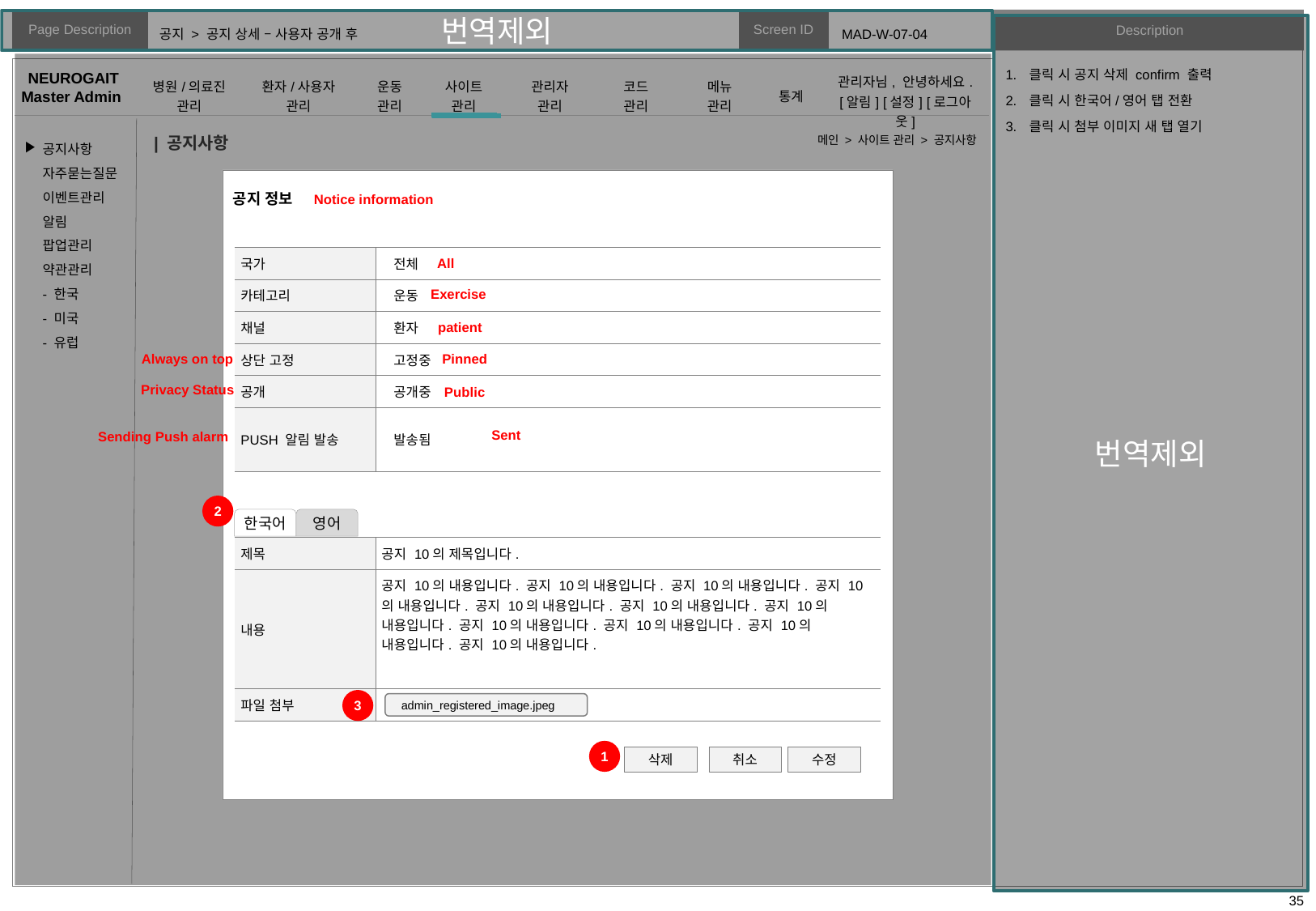

# 공지 > 공지 상세 – 사용자 공개 후
MAD-W-07-04

클릭 시 공지 삭제 confirm 출력
클릭 시 한국어/영어 탭 전환
클릭 시 첨부 이미지 새 탭 열기

| 공지사항
메인 > 사이트 관리 > 공지사항
▶

공지 정보
Notice information
| 국가 | 전체 |
| --- | --- |
| 카테고리 | 운동 |
| 채널 | 환자 |
| 상단 고정 | 고정중 |
| 공개 | 공개중 |
| PUSH 알림 발송 | 발송됨 |
All
Exercise
patient
Always on top
Pinned
Privacy Status
Public
Sent
Sending Push alarm

2
한국어
영어
| 제목 | 공지 10의 제목입니다. |
| --- | --- |
| 내용 | 공지 10의 내용입니다. 공지 10의 내용입니다. 공지 10의 내용입니다. 공지 10의 내용입니다. 공지 10의 내용입니다. 공지 10의 내용입니다. 공지 10의 내용입니다. 공지 10의 내용입니다. 공지 10의 내용입니다. 공지 10의 내용입니다. 공지 10의 내용입니다. |
| 파일 첨부 |  |

3
admin_registered_image.jpeg

1

삭제

취소

수정